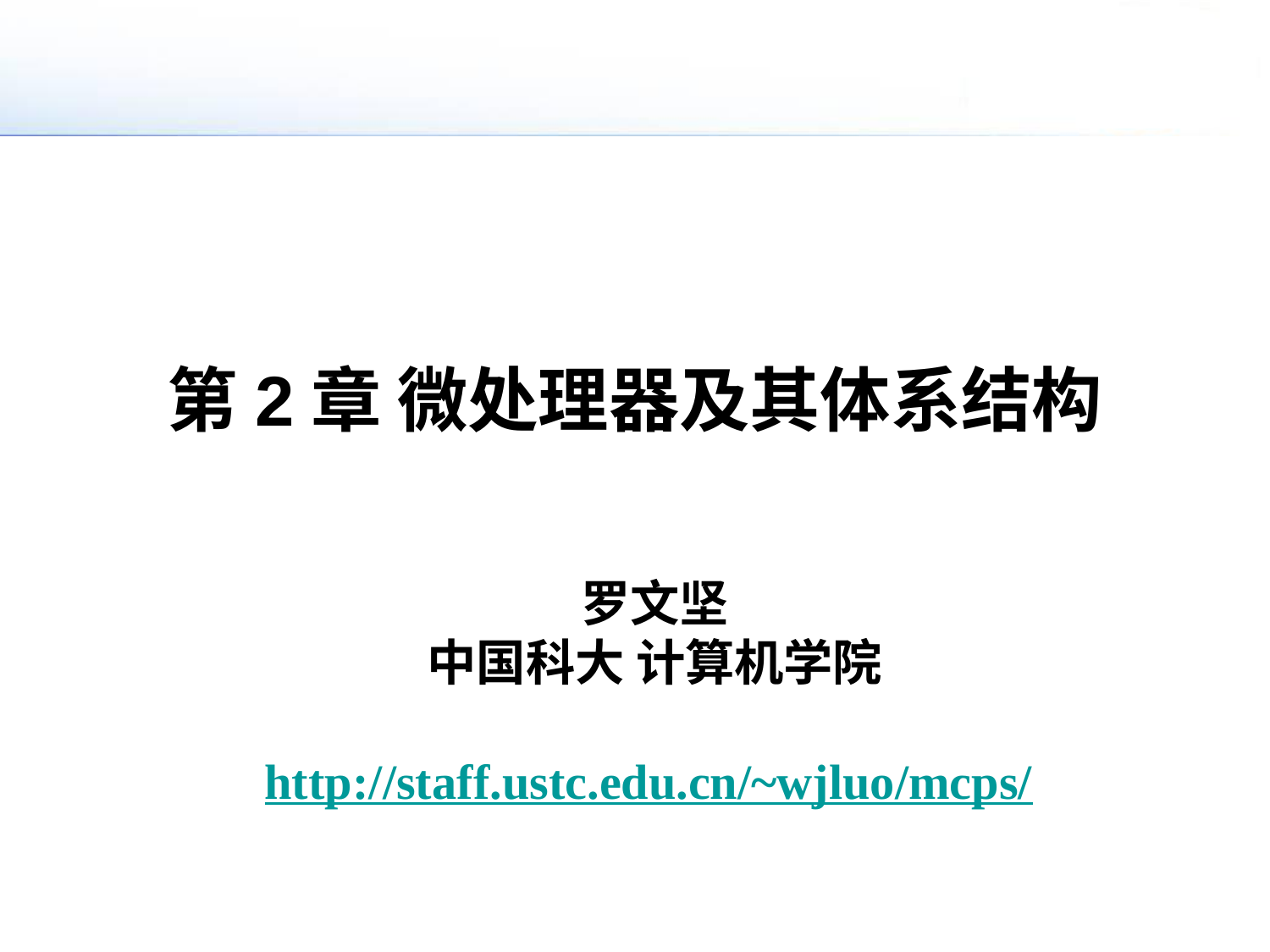

# 第2章 微处理器及其体系结构

罗文坚
中国科大 计算机学院

http://staff.ustc.edu.cn/~wjluo/mcps/